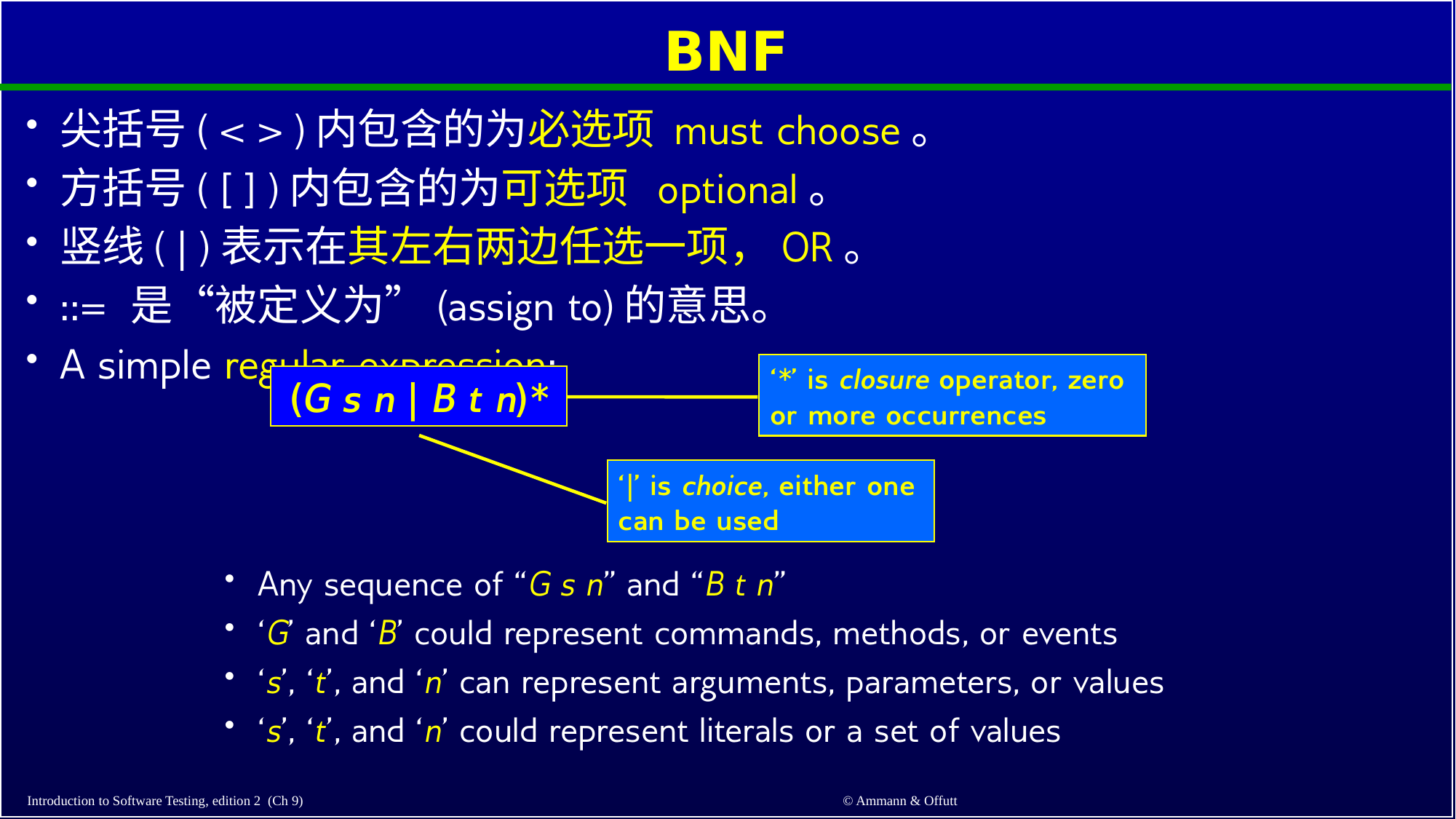

# BNF
尖括号( < > )内包含的为必选项 must choose。
方括号( [ ] )内包含的为可选项  optional。
竖线( | )表示在其左右两边任选一项，OR。
::= 是“被定义为”(assign to)的意思。
A simple regular expression:

‘*’ is closure operator, zero or more occurrences

(G s n | B t n)*

‘|’ is choice, either one can be used
Any sequence of “G s n” and “B t n”
‘G’ and ‘B’ could represent commands, methods, or events
‘s’, ‘t’, and ‘n’ can represent arguments, parameters, or values
‘s’, ‘t’, and ‘n’ could represent literals or a set of values
26
© Ammann & Offutt
Introduction to Software Testing, edition 2  (Ch 9)